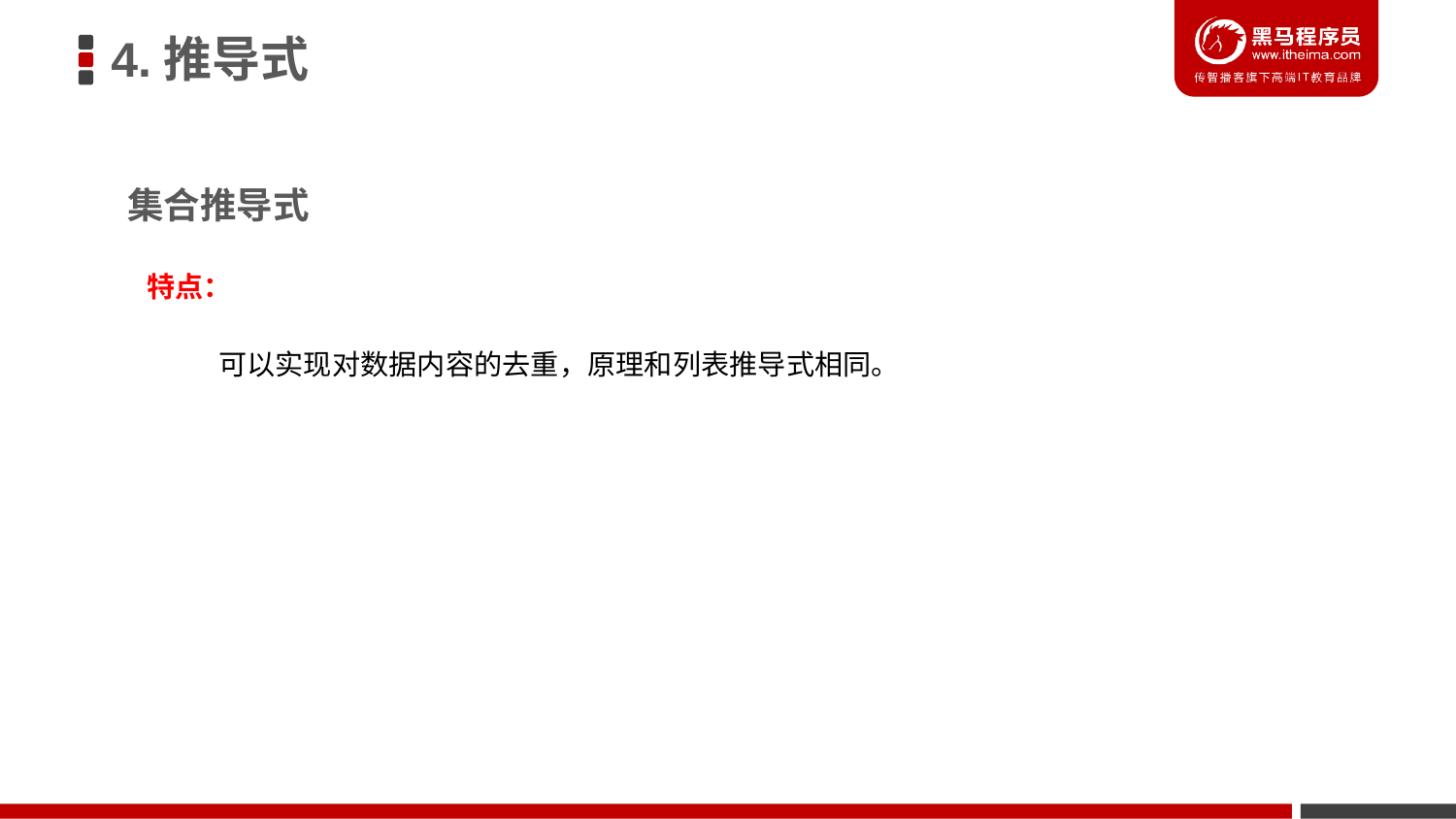

4.推导式
集合推导式
特点：
可以实现对数据内容的去重，原理和列表推导式相同。